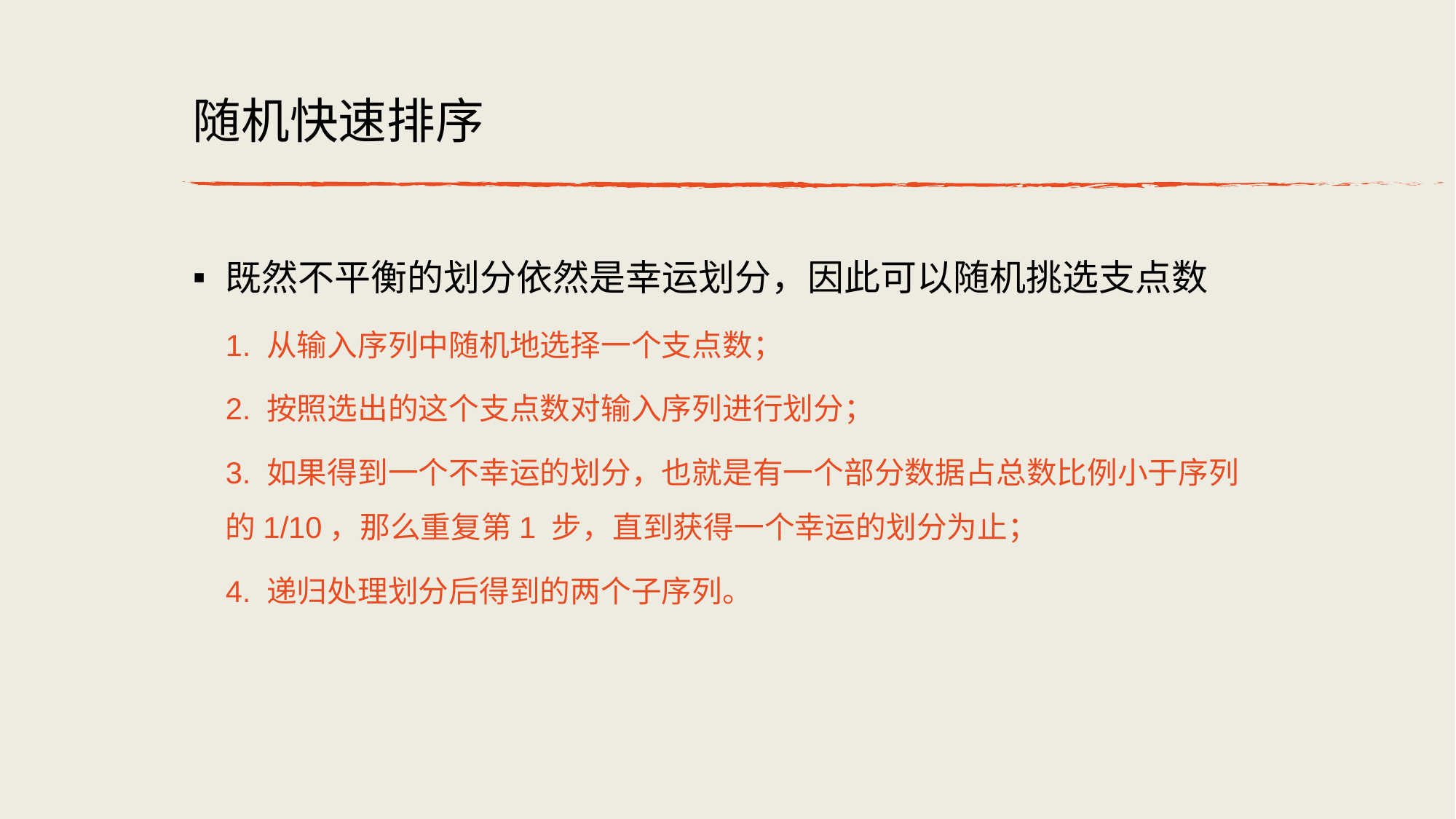

# 随机快速排序
既然不平衡的划分依然是幸运划分，因此可以随机挑选支点数
1. 从输⼊序列中随机地选择⼀个⽀点数；
2. 按照选出的这个⽀点数对输⼊序列进⾏划分；
3. 如果得到⼀个不幸运的划分，也就是有⼀个部分数据占总数⽐例⼩于序列的1/10，那么重复第1 步，直到获得⼀个幸运的划分为⽌；
4. 递归处理划分后得到的两个⼦序列。